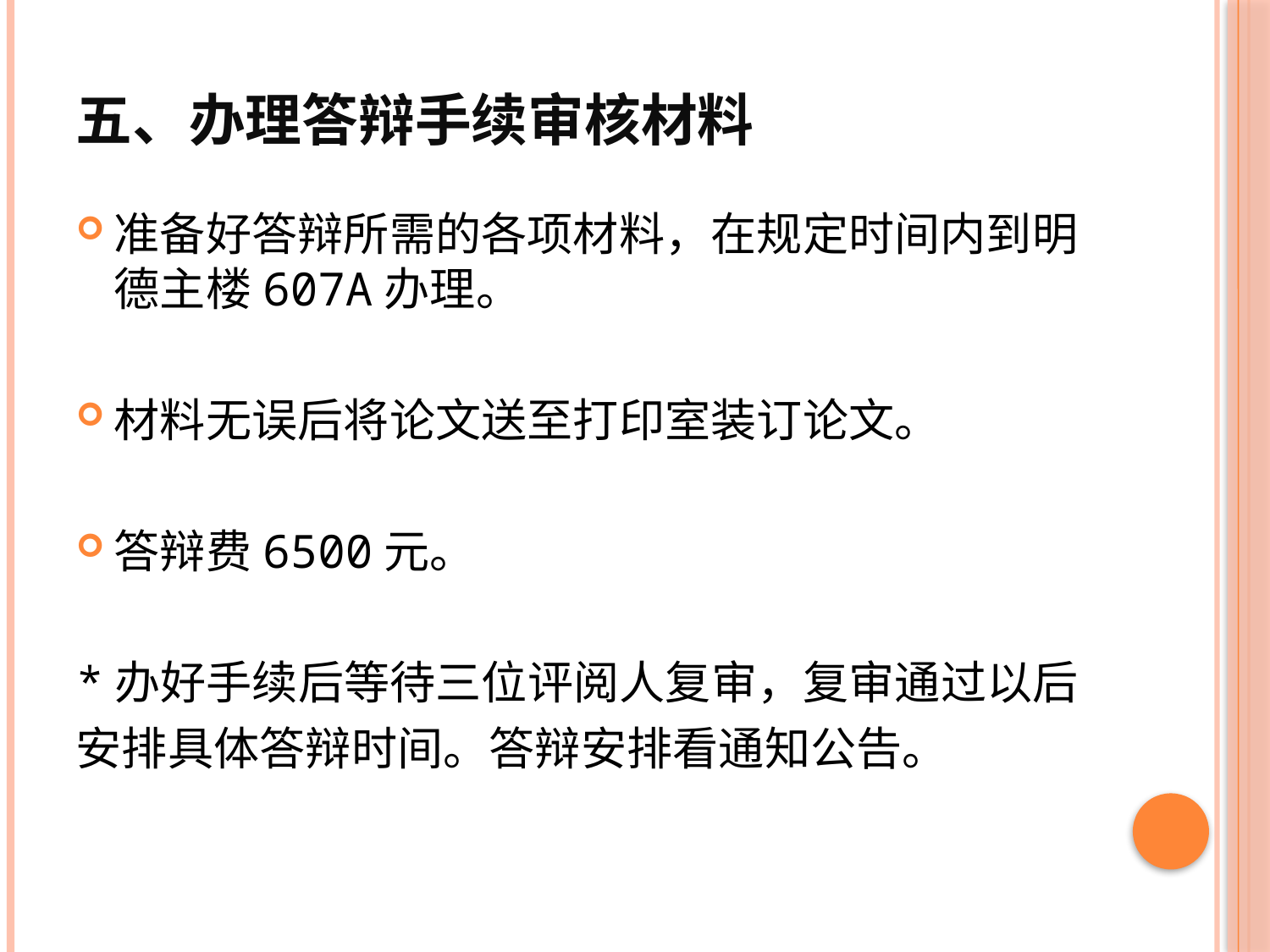

# 五、办理答辩手续审核材料
准备好答辩所需的各项材料，在规定时间内到明德主楼607A办理。

材料无误后将论文送至打印室装订论文。

答辩费6500元。

*办好手续后等待三位评阅人复审，复审通过以后
安排具体答辩时间。答辩安排看通知公告。